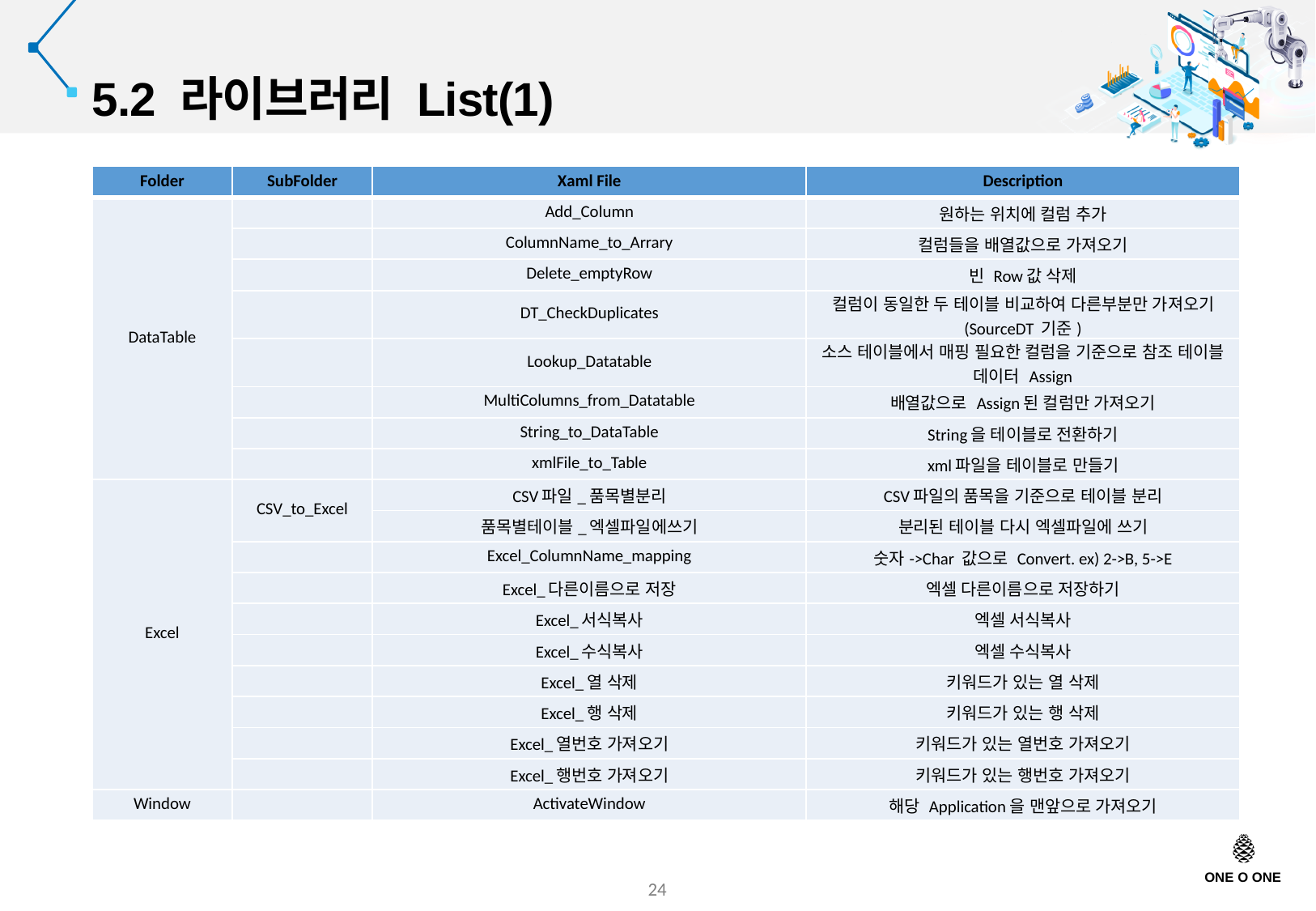

5.2 라이브러리 List(1)
| Folder | SubFolder | Xaml File | Description |
| --- | --- | --- | --- |
| DataTable |  | Add\_Column | 원하는 위치에 컬럼 추가 |
|  |  | ColumnName\_to\_Arrary | 컬럼들을 배열값으로 가져오기 |
|  |  | Delete\_emptyRow | 빈 Row값 삭제 |
|  |  | DT\_CheckDuplicates | 컬럼이 동일한 두 테이블 비교하여 다른부분만 가져오기 (SourceDT 기준) |
|  |  | Lookup\_Datatable | 소스 테이블에서 매핑 필요한 컬럼을 기준으로 참조 테이블 데이터 Assign |
|  |  | MultiColumns\_from\_Datatable | 배열값으로 Assign된 컬럼만 가져오기 |
|  |  | String\_to\_DataTable | String을 테이블로 전환하기 |
|  |  | xmlFile\_to\_Table | xml파일을 테이블로 만들기 |
| Excel | CSV\_to\_Excel | CSV파일\_품목별분리 | CSV파일의 품목을 기준으로 테이블 분리 |
|  |  | 품목별테이블\_엑셀파일에쓰기 | 분리된 테이블 다시 엑셀파일에 쓰기 |
|  |  | Excel\_ColumnName\_mapping | 숫자->Char 값으로 Convert. ex) 2->B, 5->E |
|  |  | Excel\_다른이름으로 저장 | 엑셀 다른이름으로 저장하기 |
|  |  | Excel\_서식복사 | 엑셀 서식복사 |
|  |  | Excel\_수식복사 | 엑셀 수식복사 |
|  |  | Excel\_열 삭제 | 키워드가 있는 열 삭제 |
|  |  | Excel\_행 삭제 | 키워드가 있는 행 삭제 |
|  |  | Excel\_열번호 가져오기 | 키워드가 있는 열번호 가져오기 |
|  |  | Excel\_행번호 가져오기 | 키워드가 있는 행번호 가져오기 |
| Window |  | ActivateWindow | 해당 Application을 맨앞으로 가져오기 |